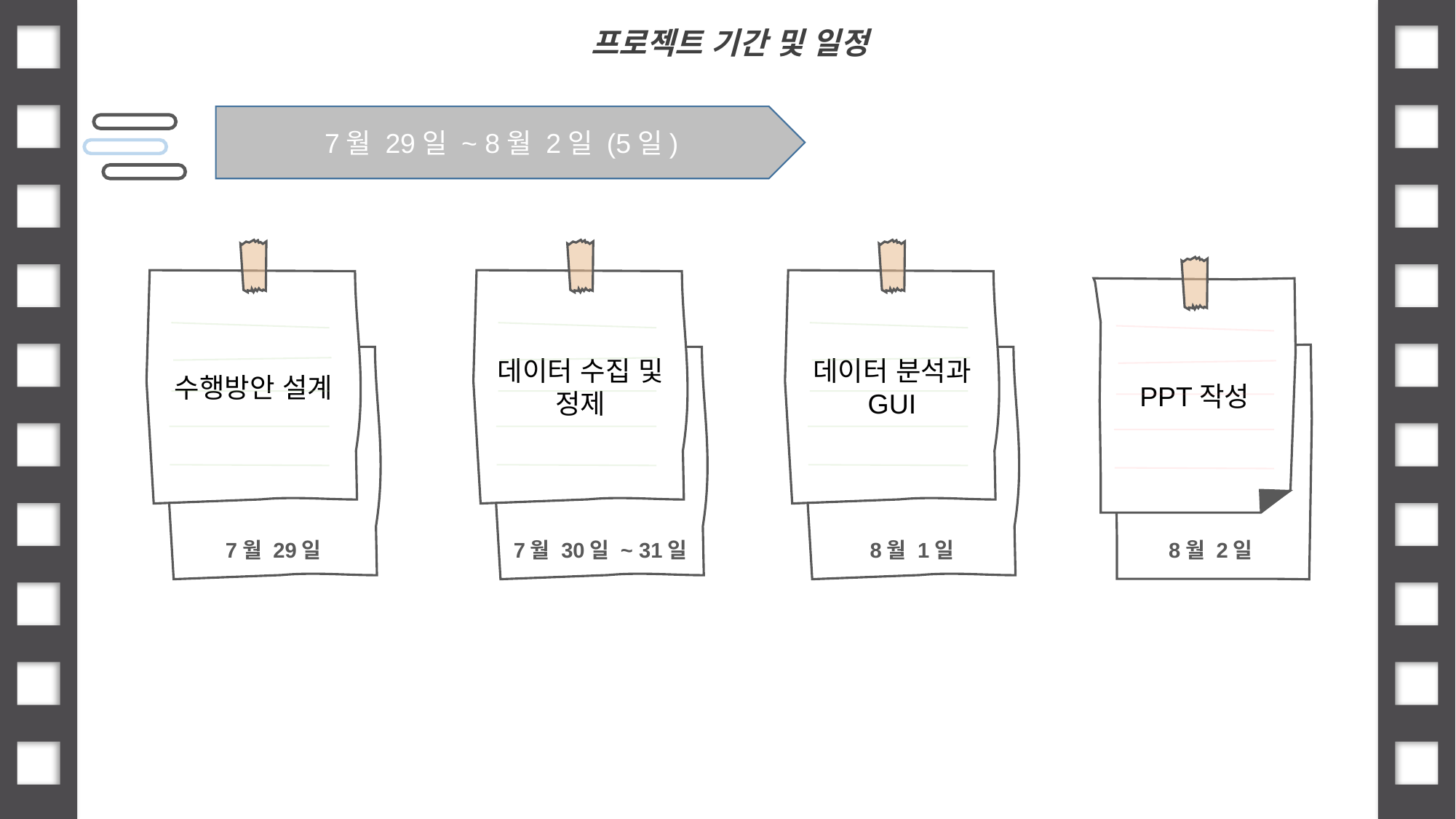

프로젝트 기간 및 일정

7월 29일 ~ 8월 2일 (5일)

수행방안 설계

데이터 수집 및 정제

데이터 분석과 GUI

PPT작성

8월 2일
7월 29일
7월 30일 ~ 31일
8월 1일